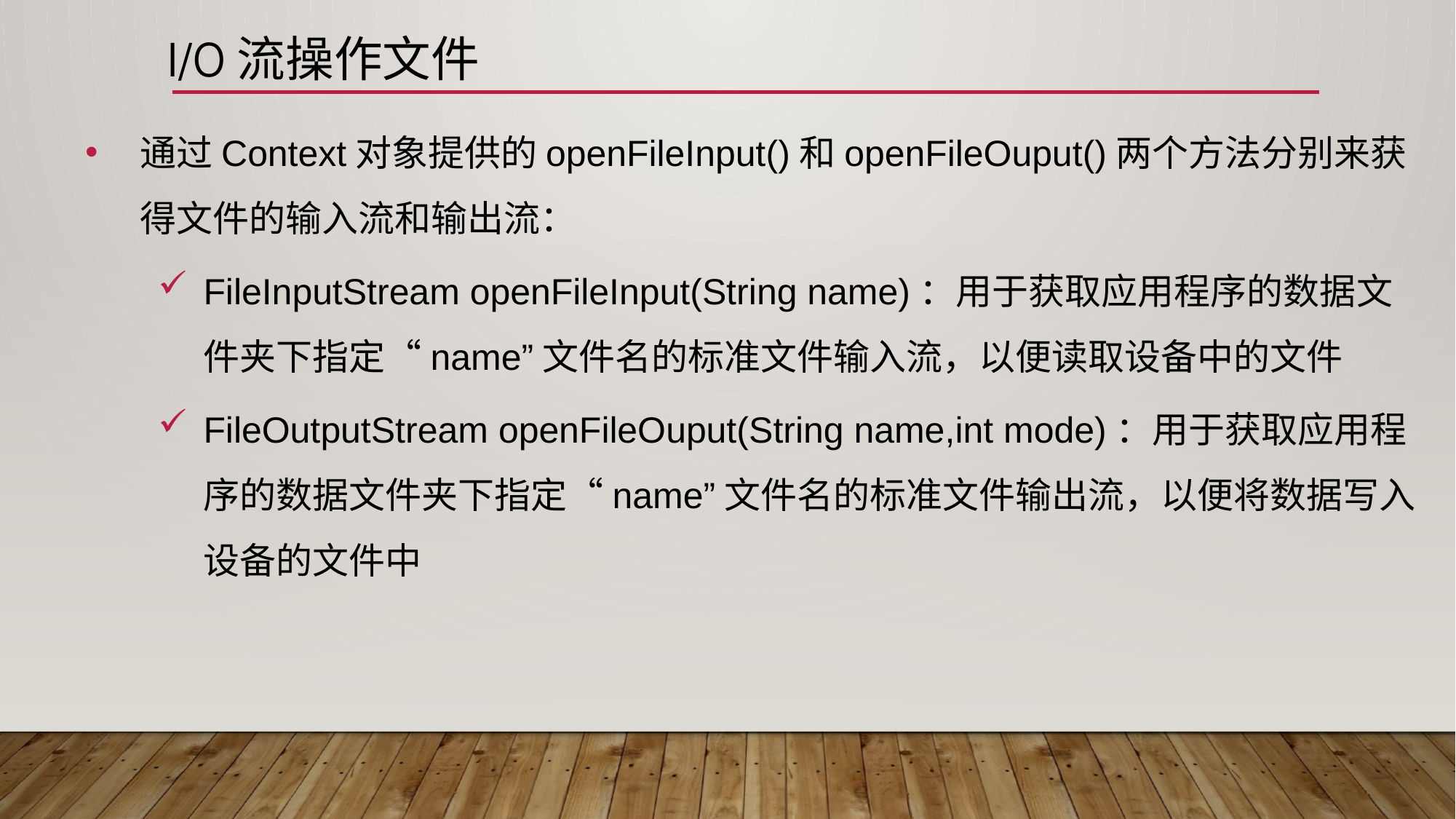

# I/O流操作文件
通过Context对象提供的openFileInput()和openFileOuput()两个方法分别来获得文件的输入流和输出流：
FileInputStream openFileInput(String name)：用于获取应用程序的数据文件夹下指定“name”文件名的标准文件输入流，以便读取设备中的文件
FileOutputStream openFileOuput(String name,int mode)：用于获取应用程序的数据文件夹下指定“name”文件名的标准文件输出流，以便将数据写入设备的文件中